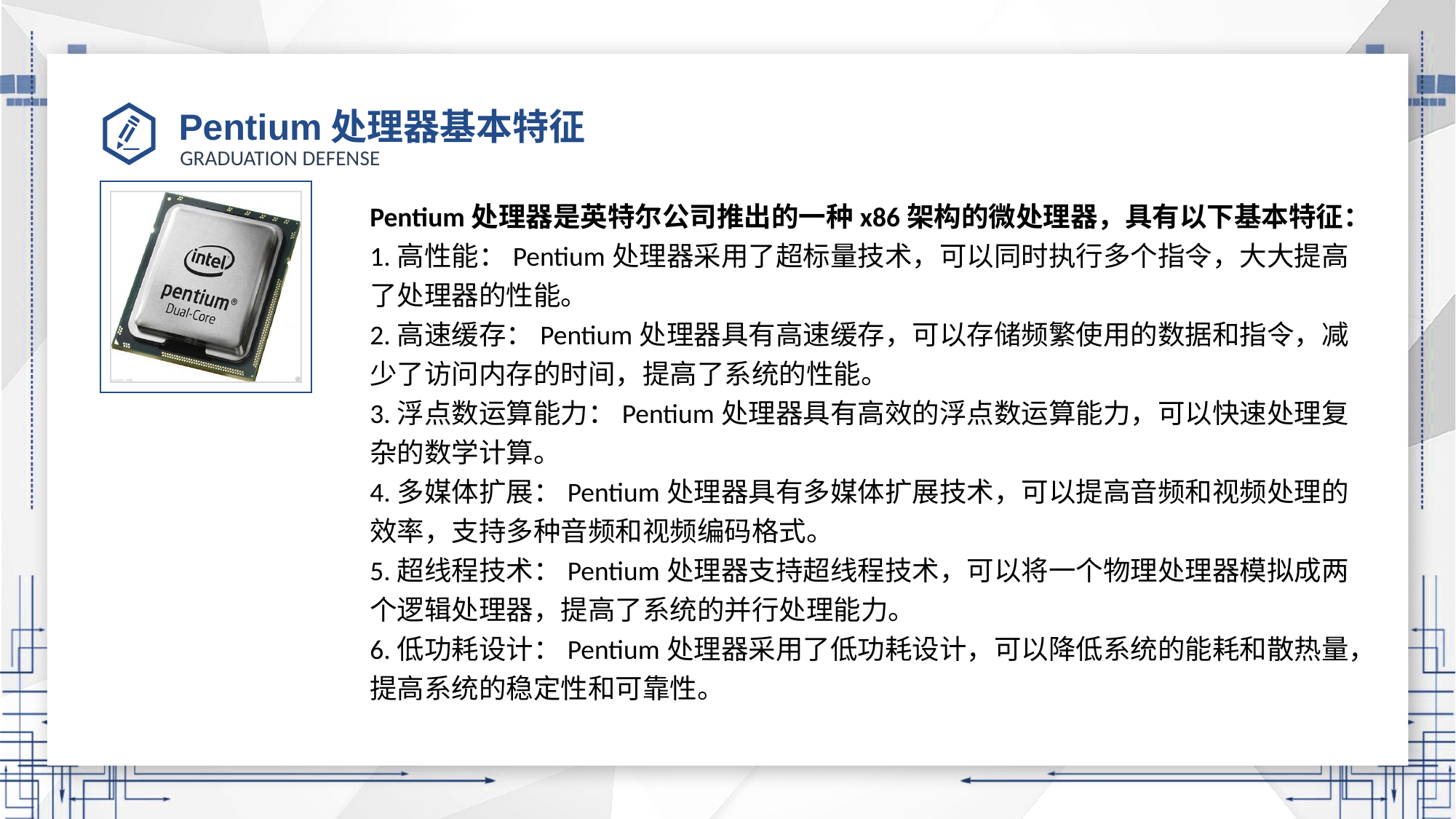

# Pentium处理器基本特征
Pentium处理器是英特尔公司推出的一种x86架构的微处理器，具有以下基本特征：
1.高性能：Pentium处理器采用了超标量技术，可以同时执行多个指令，大大提高了处理器的性能。
2.高速缓存：Pentium处理器具有高速缓存，可以存储频繁使用的数据和指令，减少了访问内存的时间，提高了系统的性能。
3.浮点数运算能力：Pentium处理器具有高效的浮点数运算能力，可以快速处理复杂的数学计算。
4.多媒体扩展：Pentium处理器具有多媒体扩展技术，可以提高音频和视频处理的效率，支持多种音频和视频编码格式。
5.超线程技术：Pentium处理器支持超线程技术，可以将一个物理处理器模拟成两个逻辑处理器，提高了系统的并行处理能力。
6.低功耗设计：Pentium处理器采用了低功耗设计，可以降低系统的能耗和散热量，提高系统的稳定性和可靠性。